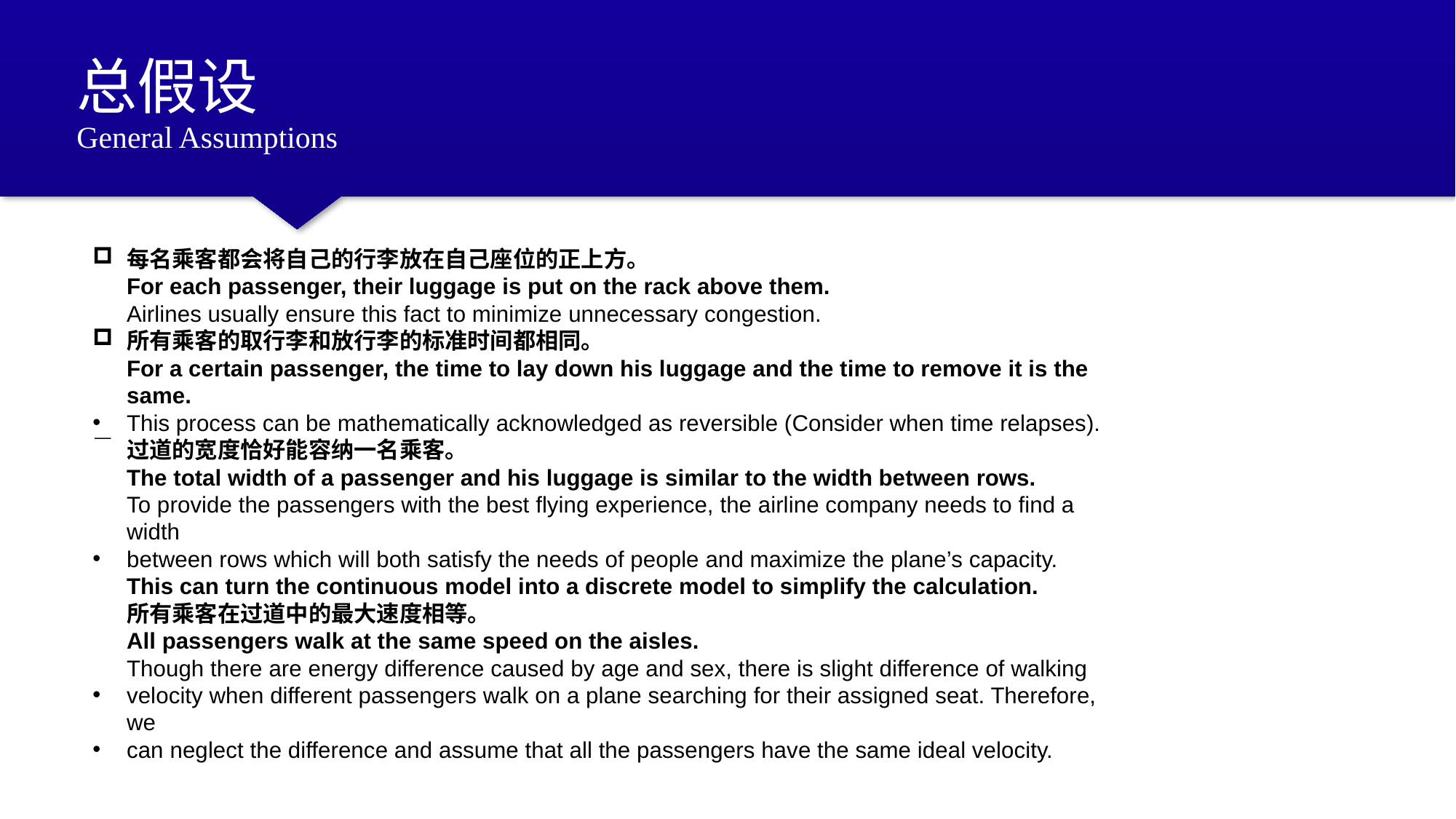

总假设
General Assumptions
每名乘客都会将自己的行李放在自己座位的正上方。
For each passenger, their luggage is put on the rack above them.
Airlines usually ensure this fact to minimize unnecessary congestion.
所有乘客的取行李和放行李的标准时间都相同。
For a certain passenger, the time to lay down his luggage and the time to remove it is the same.
This process can be mathematically acknowledged as reversible (Consider when time relapses).
过道的宽度恰好能容纳一名乘客。
The total width of a passenger and his luggage is similar to the width between rows.
To provide the passengers with the best flying experience, the airline company needs to find a width
between rows which will both satisfy the needs of people and maximize the plane’s capacity.
This can turn the continuous model into a discrete model to simplify the calculation.
所有乘客在过道中的最大速度相等。
All passengers walk at the same speed on the aisles.
Though there are energy difference caused by age and sex, there is slight difference of walking
velocity when different passengers walk on a plane searching for their assigned seat. Therefore, we
can neglect the difference and assume that all the passengers have the same ideal velocity.